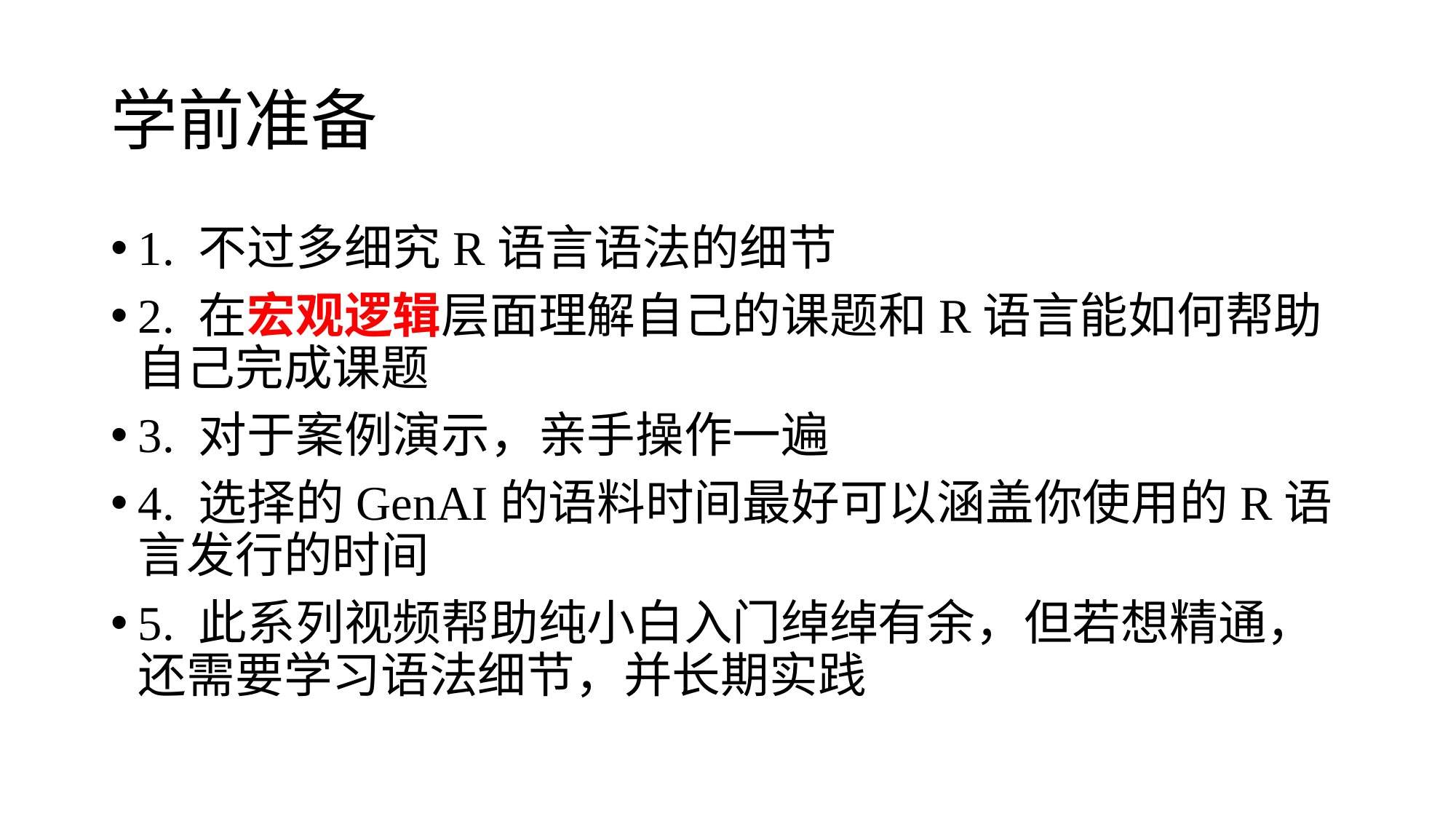

# 学前准备
1. 不过多细究R语言语法的细节
2. 在宏观逻辑层面理解自己的课题和R语言能如何帮助自己完成课题
3. 对于案例演示，亲手操作一遍
4. 选择的GenAI的语料时间最好可以涵盖你使用的R语言发行的时间
5. 此系列视频帮助纯小白入门绰绰有余，但若想精通，还需要学习语法细节，并长期实践